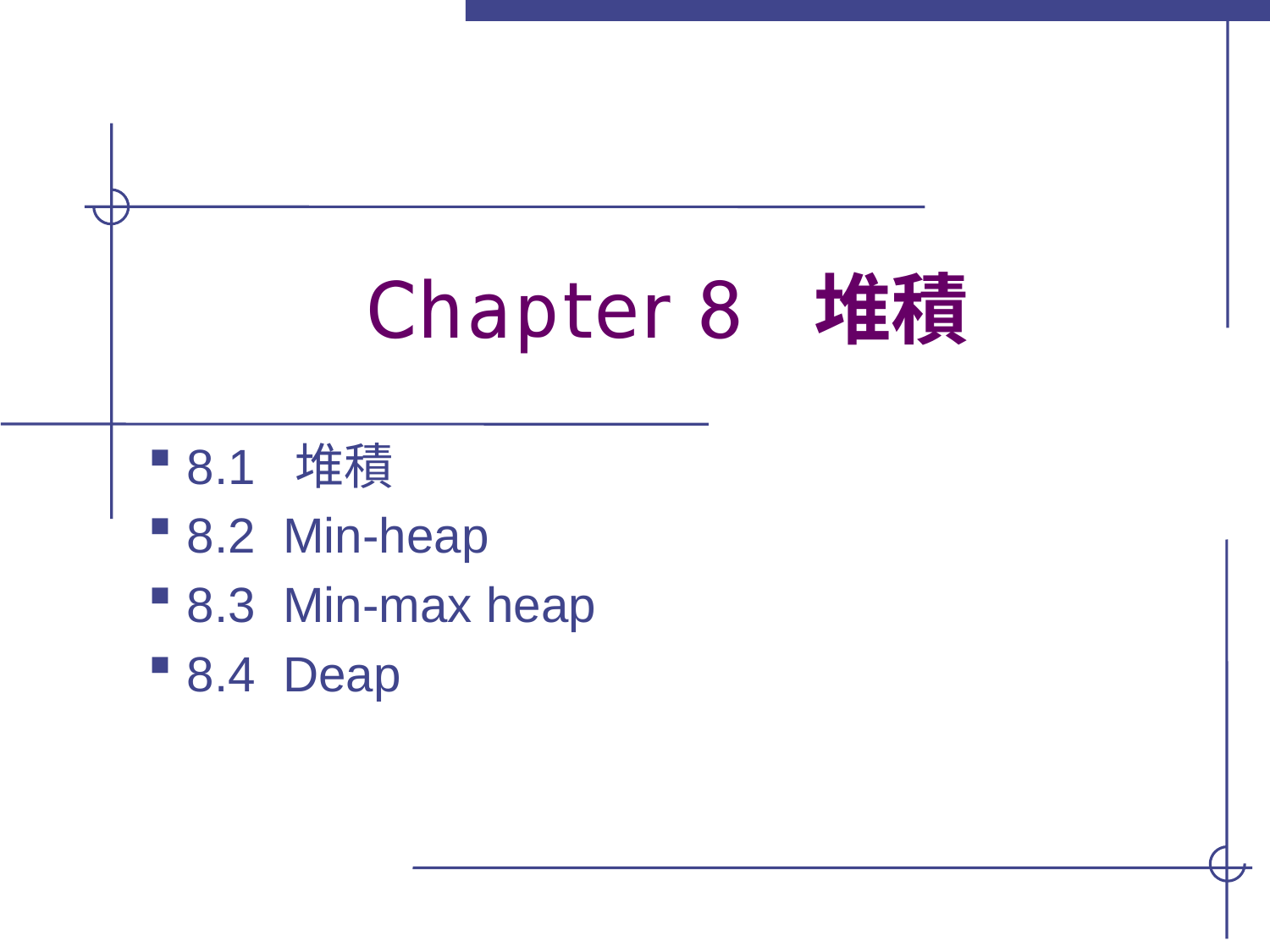

# Chapter 8  堆積
8.1  堆積
8.2  Min-heap
8.3  Min-max heap
8.4  Deap